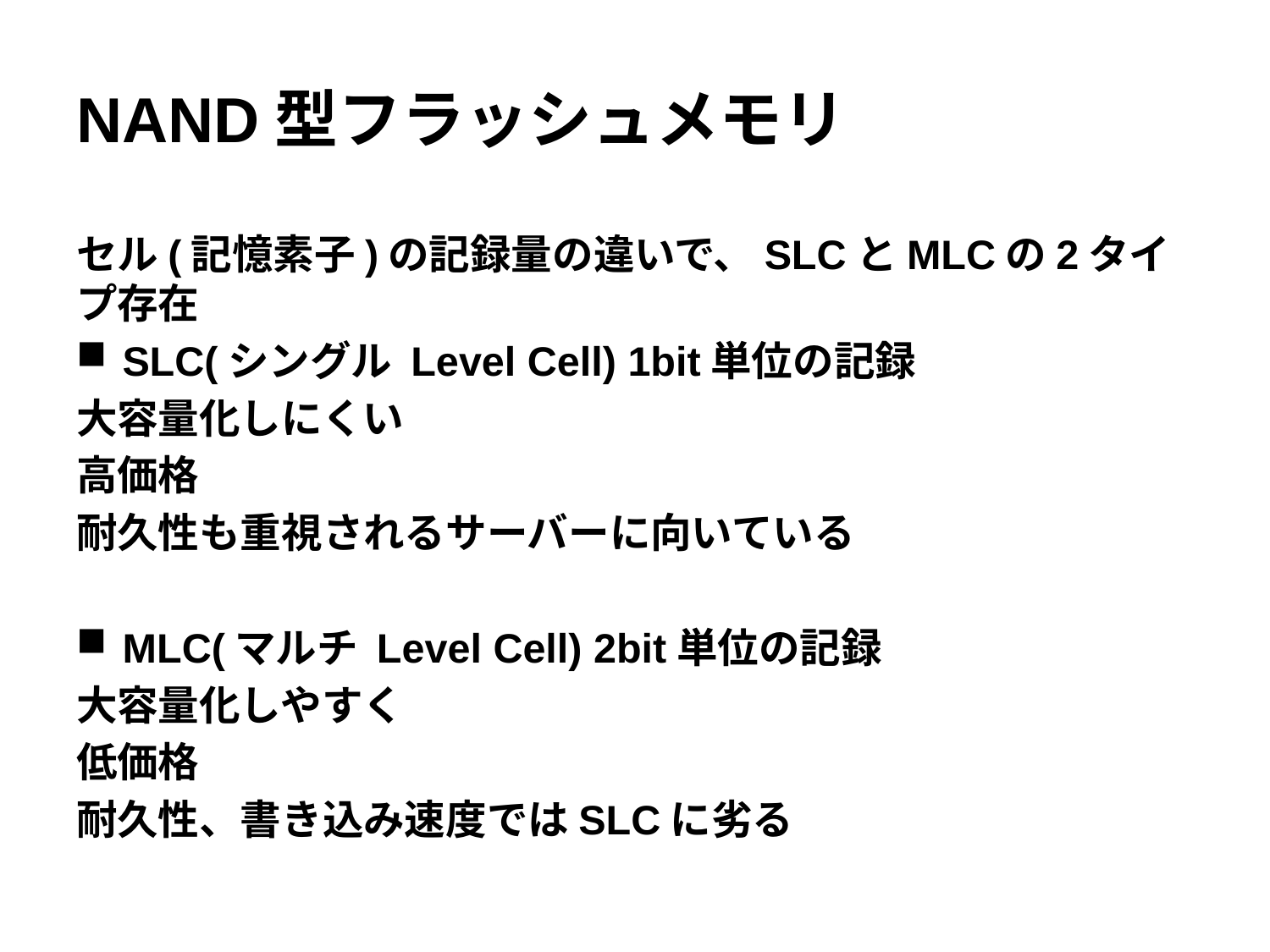

# NAND型フラッシュメモリ
セル(記憶素子)の記録量の違いで、SLCとMLCの2タイプ存在
SLC(シングル Level Cell) 1bit単位の記録
大容量化しにくい
高価格
耐久性も重視されるサーバーに向いている

MLC(マルチ Level Cell) 2bit単位の記録
大容量化しやすく
低価格
耐久性、書き込み速度ではSLCに劣る